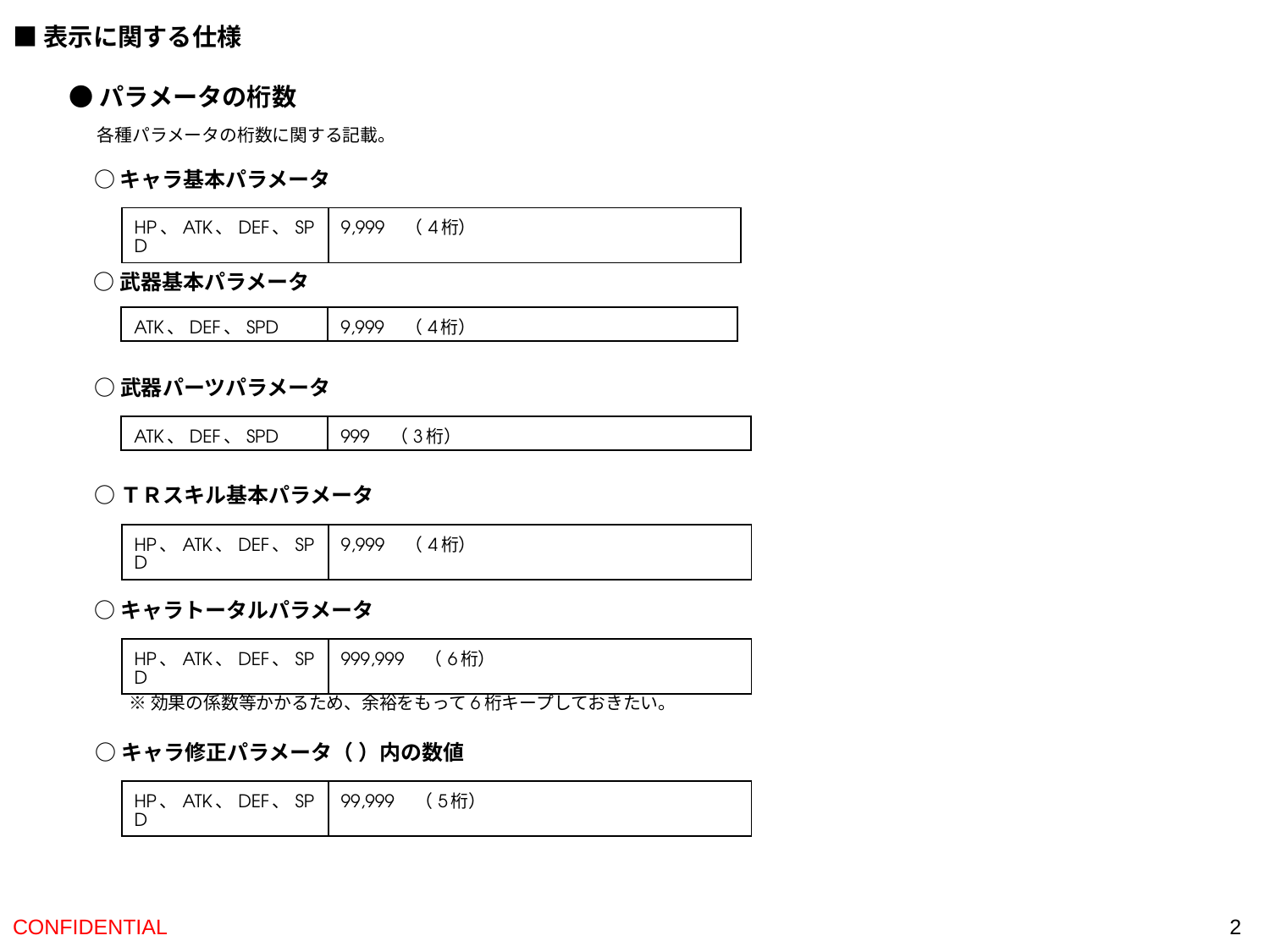

■表示に関する仕様
●パラメータの桁数
各種パラメータの桁数に関する記載。
○キャラ基本パラメータ
| HP、ATK、DEF、SPD | 9,999　（4桁） |
| --- | --- |
○武器基本パラメータ
| ATK、DEF、SPD | 9,999　（4桁） |
| --- | --- |
○武器パーツパラメータ
| ATK、DEF、SPD | 999　（3桁） |
| --- | --- |
○ＴＲスキル基本パラメータ
| HP、ATK、DEF、SPD | 9,999　（4桁） |
| --- | --- |
○キャラトータルパラメータ
| HP、ATK、DEF、SPD | 999,999　（6桁） |
| --- | --- |
※効果の係数等かかるため、余裕をもって6桁キープしておきたい。
○キャラ修正パラメータ（ ）内の数値
| HP、ATK、DEF、SPD | 99,999　（5桁） |
| --- | --- |
2
CONFIDENTIAL